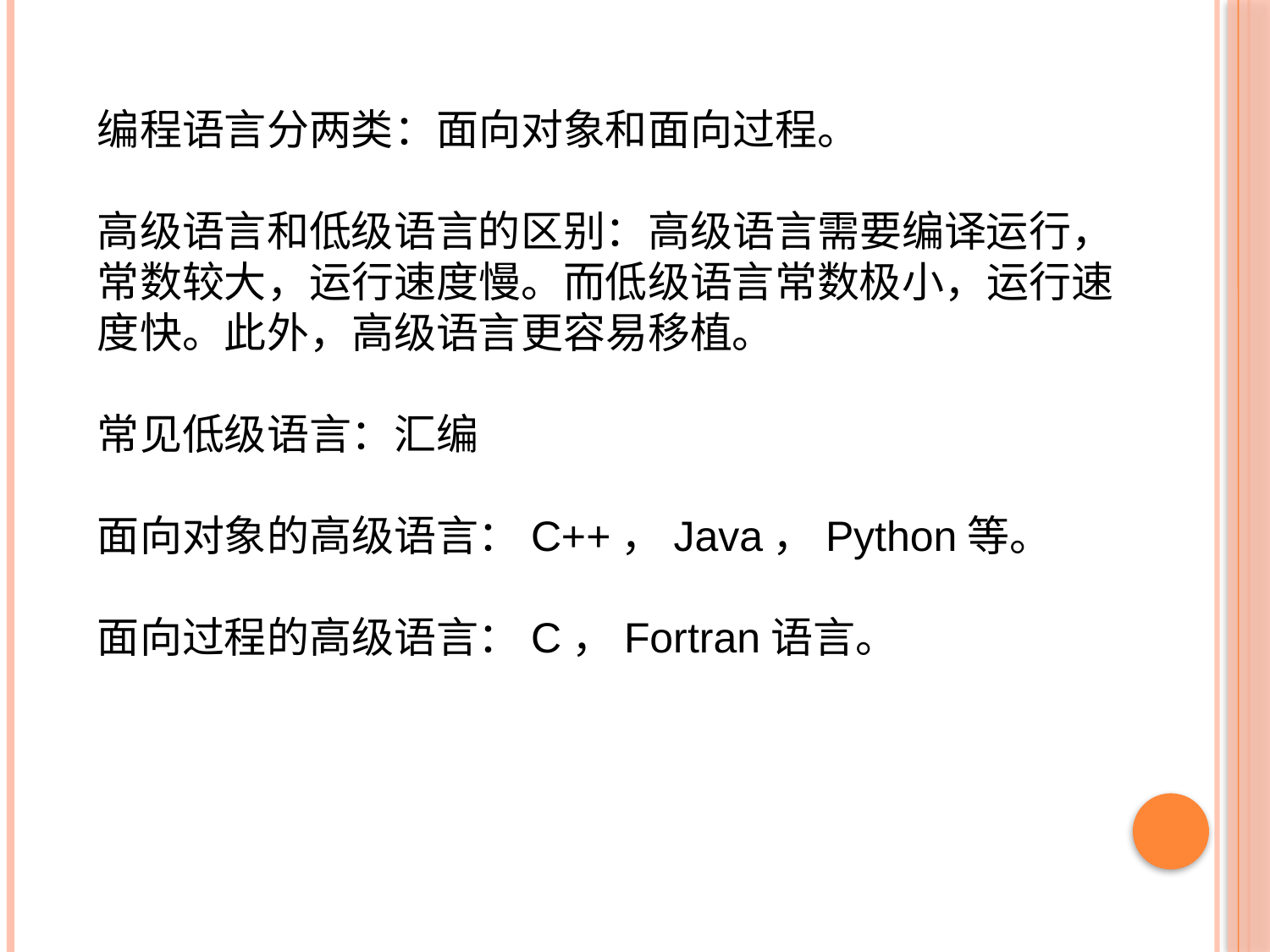

编程语言分两类：面向对象和面向过程。

高级语言和低级语言的区别：高级语言需要编译运行，常数较大，运行速度慢。而低级语言常数极小，运行速度快。此外，高级语言更容易移植。

常见低级语言：汇编

面向对象的高级语言：C++，Java，Python等。

面向过程的高级语言：C，Fortran语言。